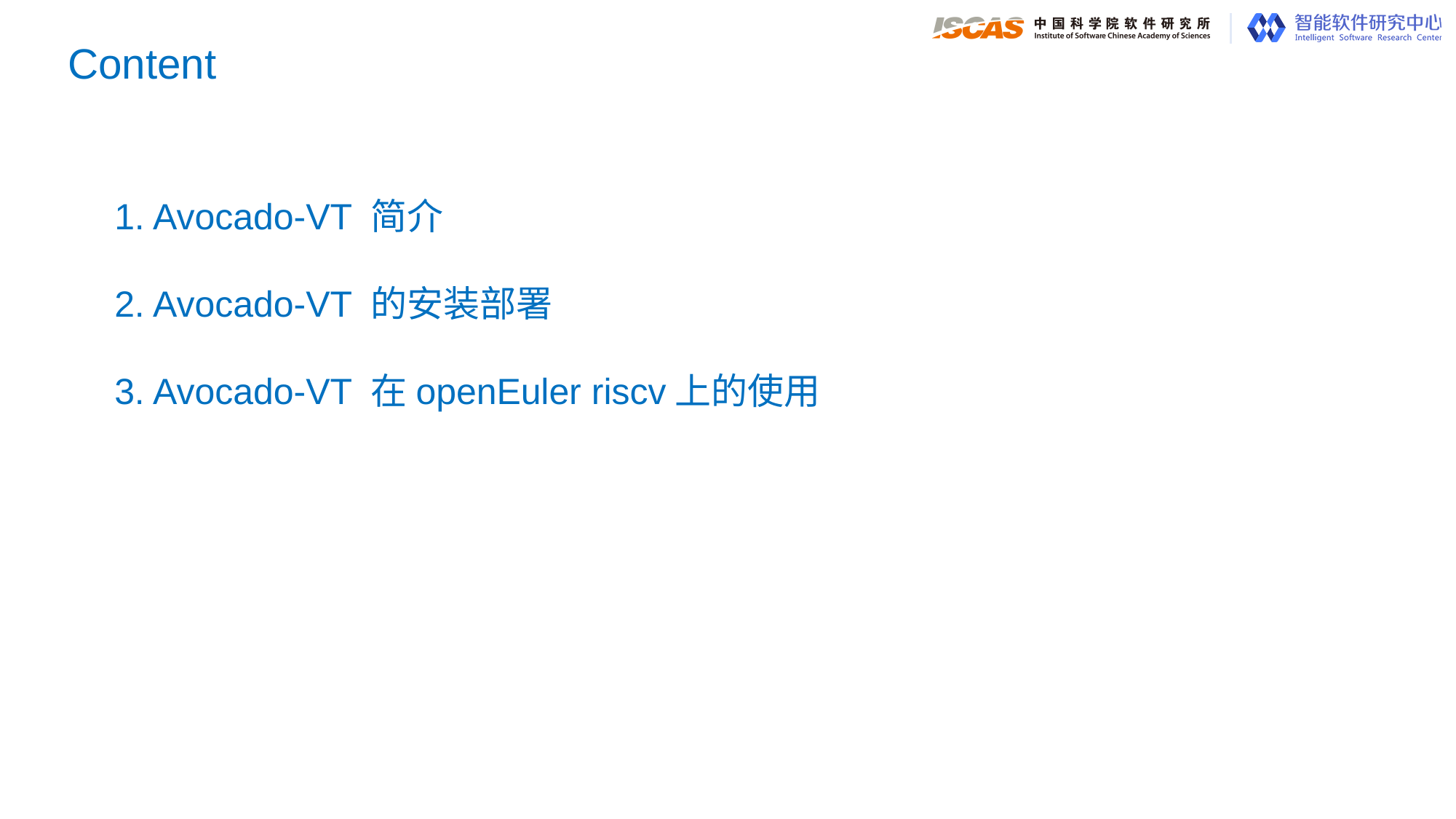

Content
1. Avocado-VT 简介

2. Avocado-VT 的安装部署

3. Avocado-VT 在openEuler riscv上的使用